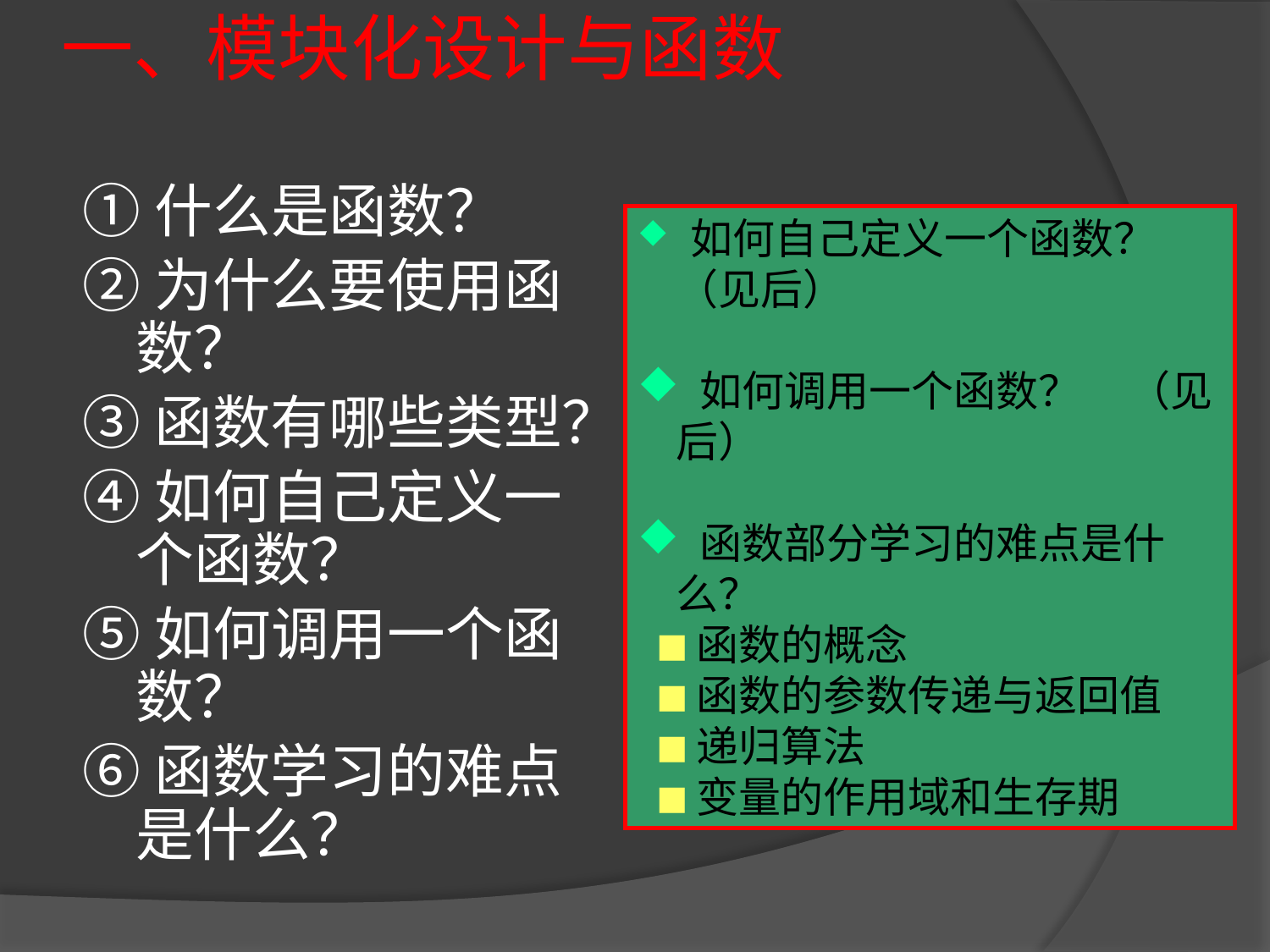

# 一、模块化设计与函数
①什么是函数？
②为什么要使用函数？
③函数有哪些类型？
④如何自己定义一个函数？
⑤如何调用一个函数？
⑥函数学习的难点是什么？
 如何自己定义一个函数？ （见后）

 如何调用一个函数？     （见后）

 函数部分学习的难点是什么？
  ■函数的概念
  ■函数的参数传递与返回值
  ■递归算法
  ■变量的作用域和生存期